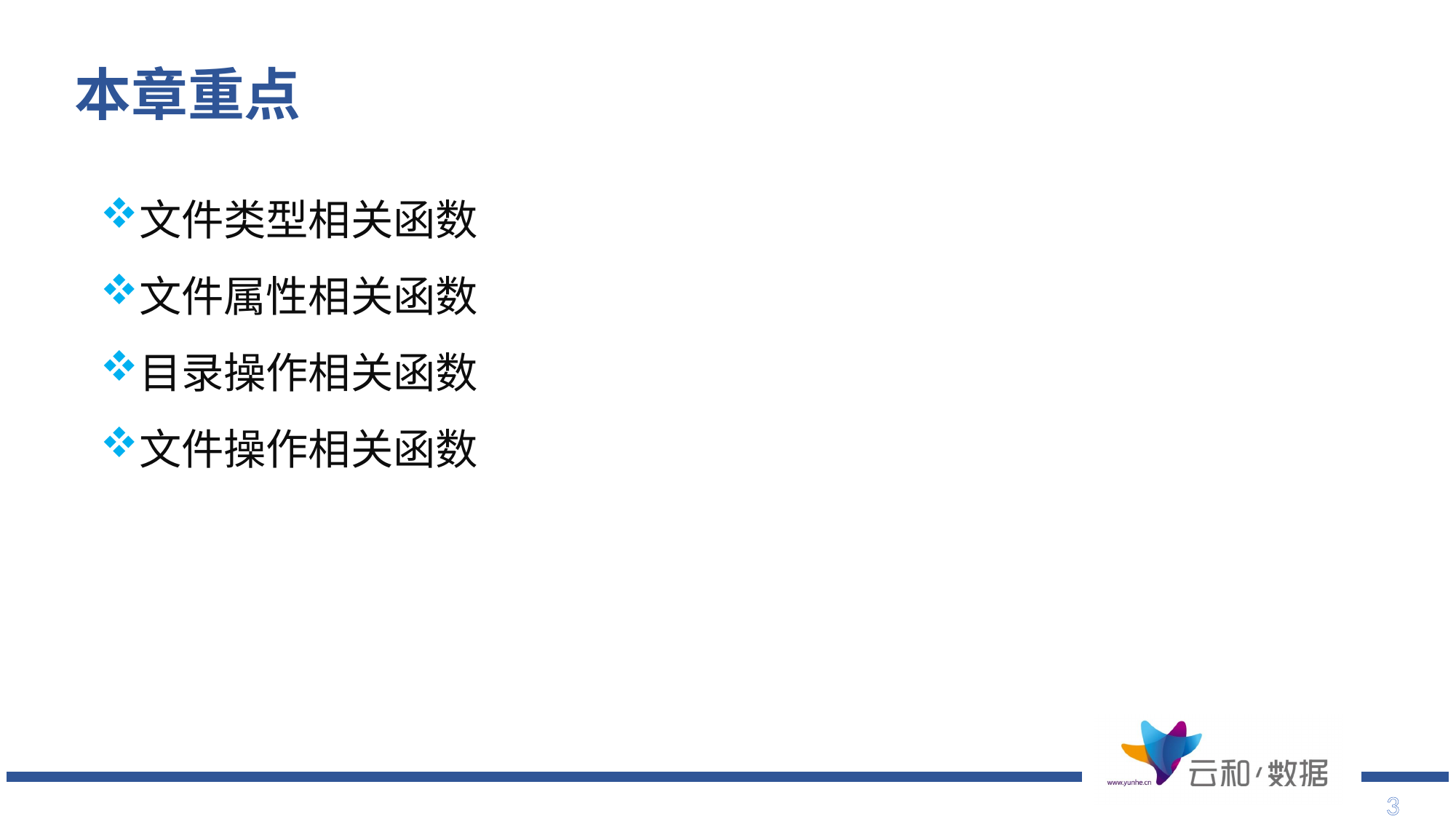

本章重点
文件类型相关函数
文件属性相关函数
目录操作相关函数
文件操作相关函数